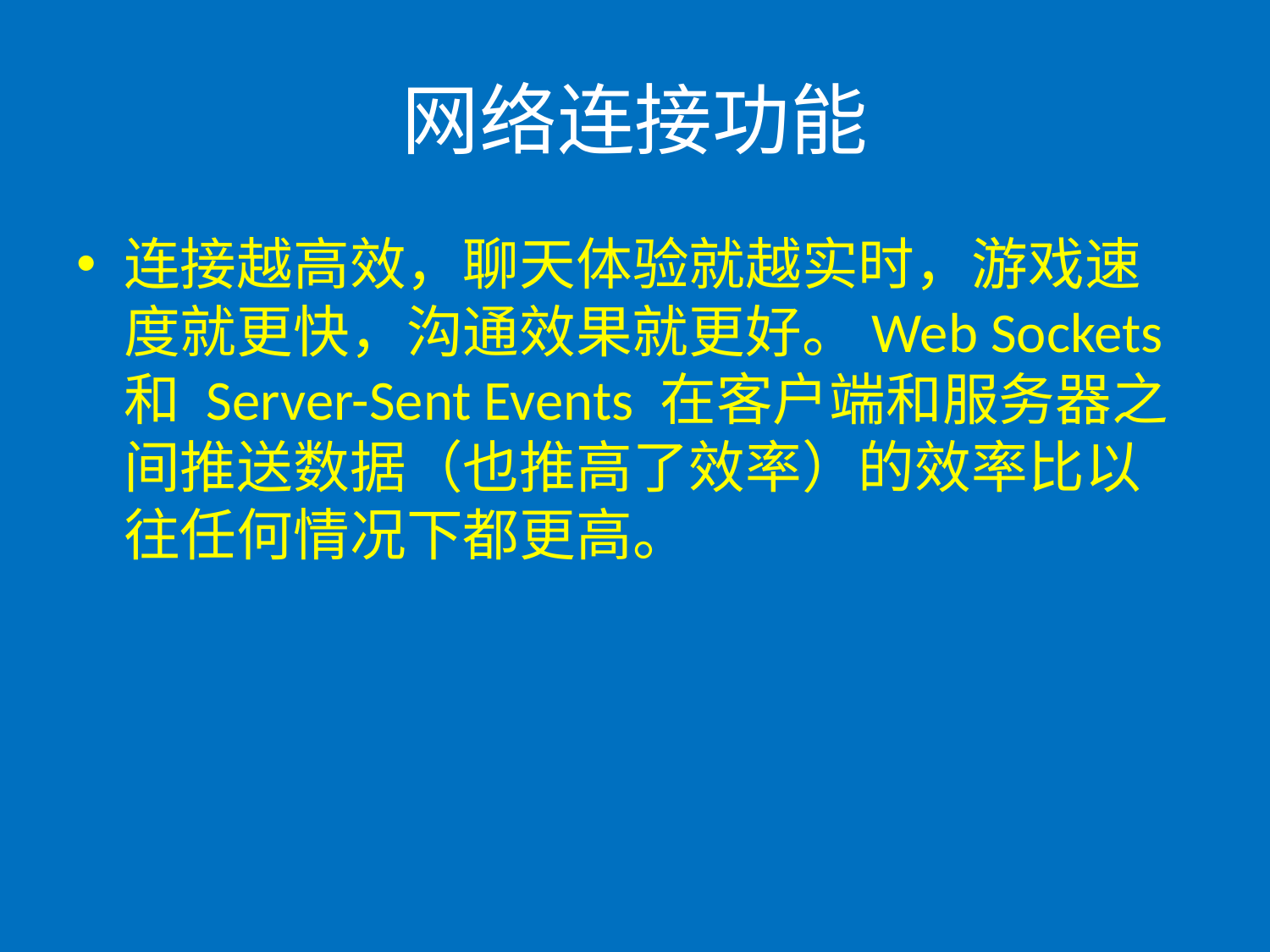

# 网络连接功能
连接越高效，聊天体验就越实时，游戏速度就更快，沟通效果就更好。Web Sockets 和 Server-Sent Events 在客户端和服务器之间推送数据（也推高了效率）的效率比以往任何情况下都更高。